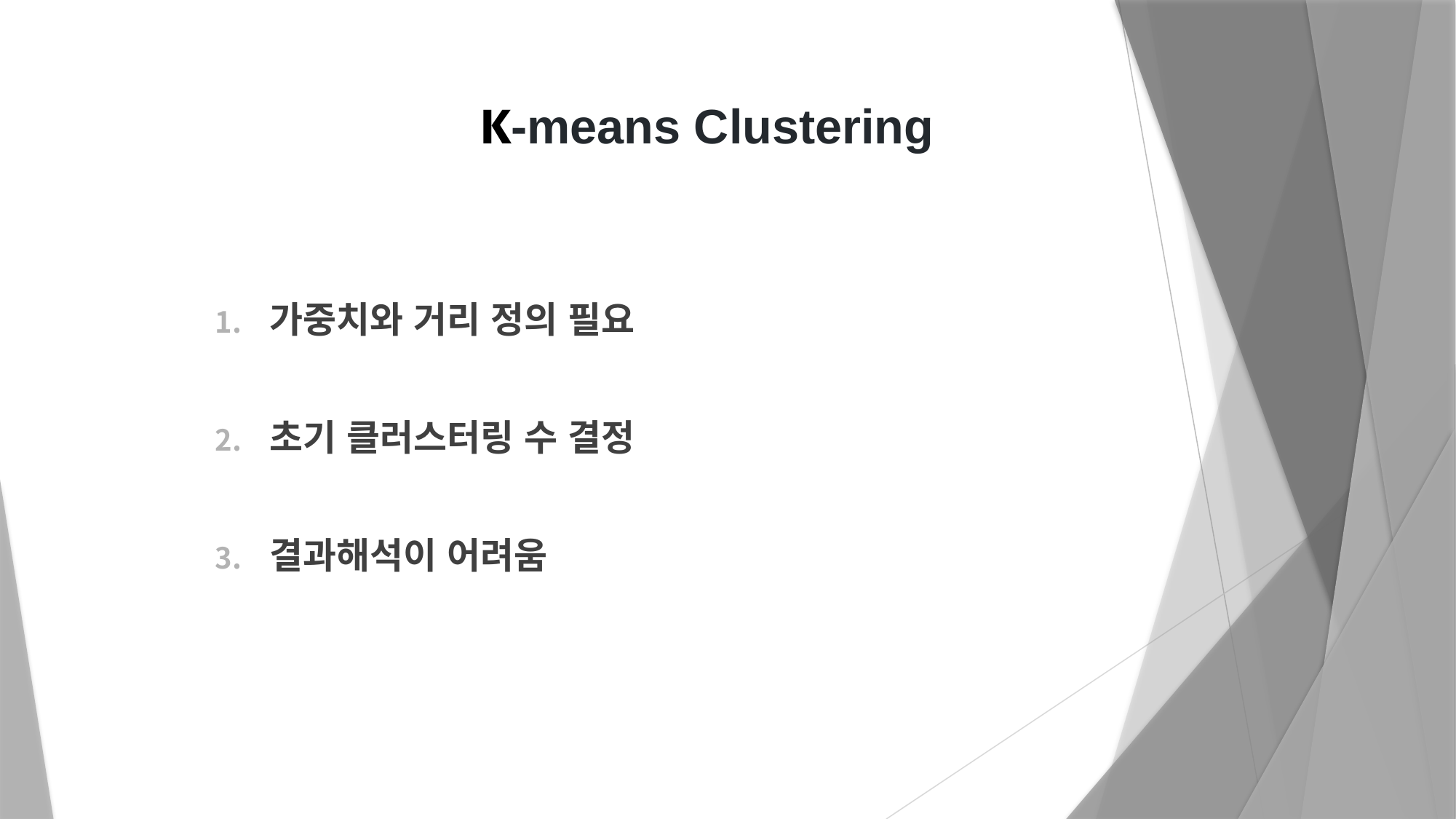

# K-means Clustering
가중치와 거리 정의 필요

초기 클러스터링 수 결정

결과해석이 어려움